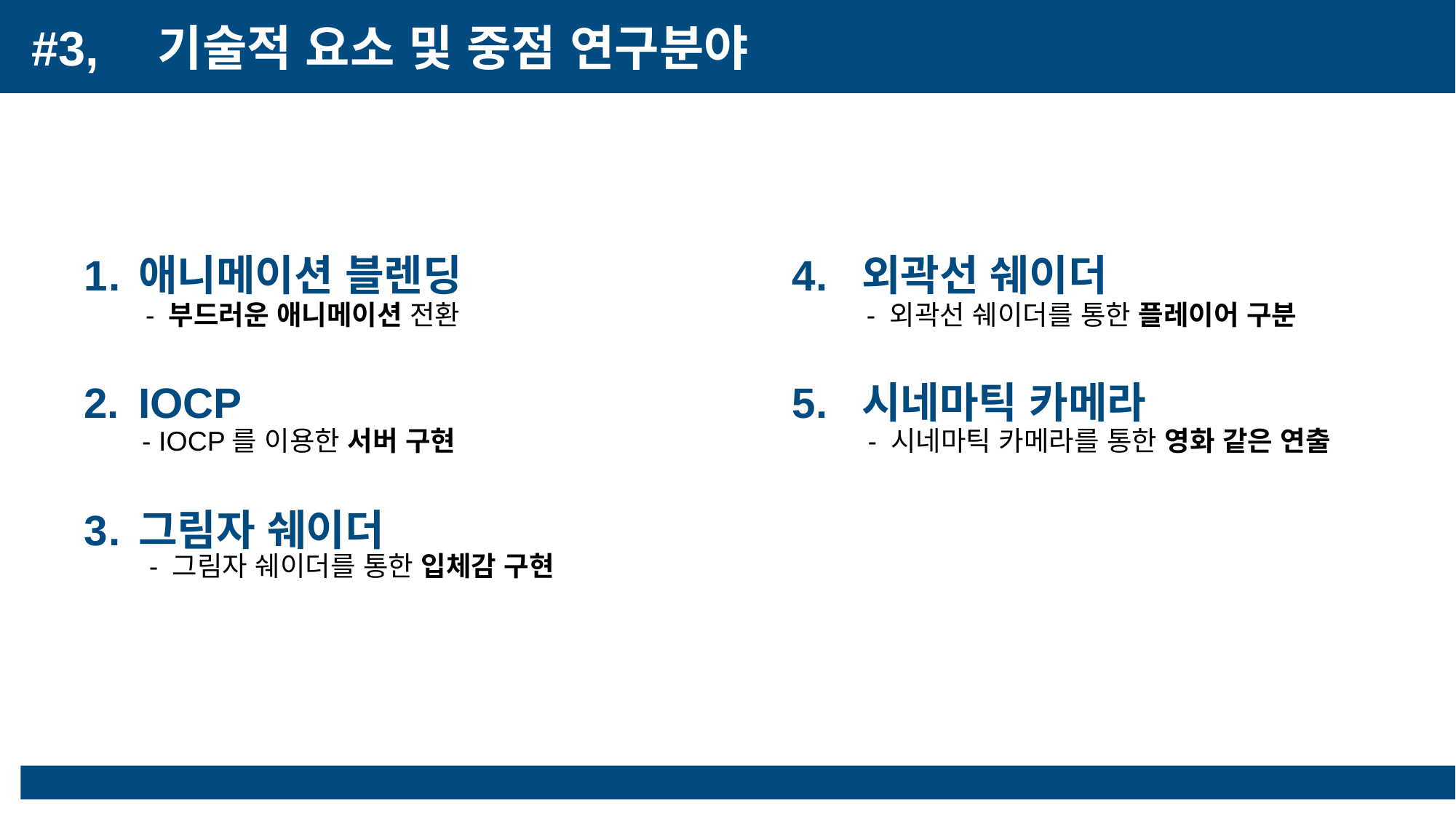

#3,
기술적 요소 및 중점 연구분야
#4,
기술적 요소 및 중점 연구분야
4.  외곽선 쉐이더
5.  시네마틱 카메라
애니메이션 블렌딩
IOCP
그림자 쉐이더

- 부드러운 애니메이션 전환
- 외곽선 쉐이더를 통한 플레이어 구분
- IOCP를 이용한 서버 구현
- 시네마틱 카메라를 통한 영화 같은 연출
- 그림자 쉐이더를 통한 입체감 구현